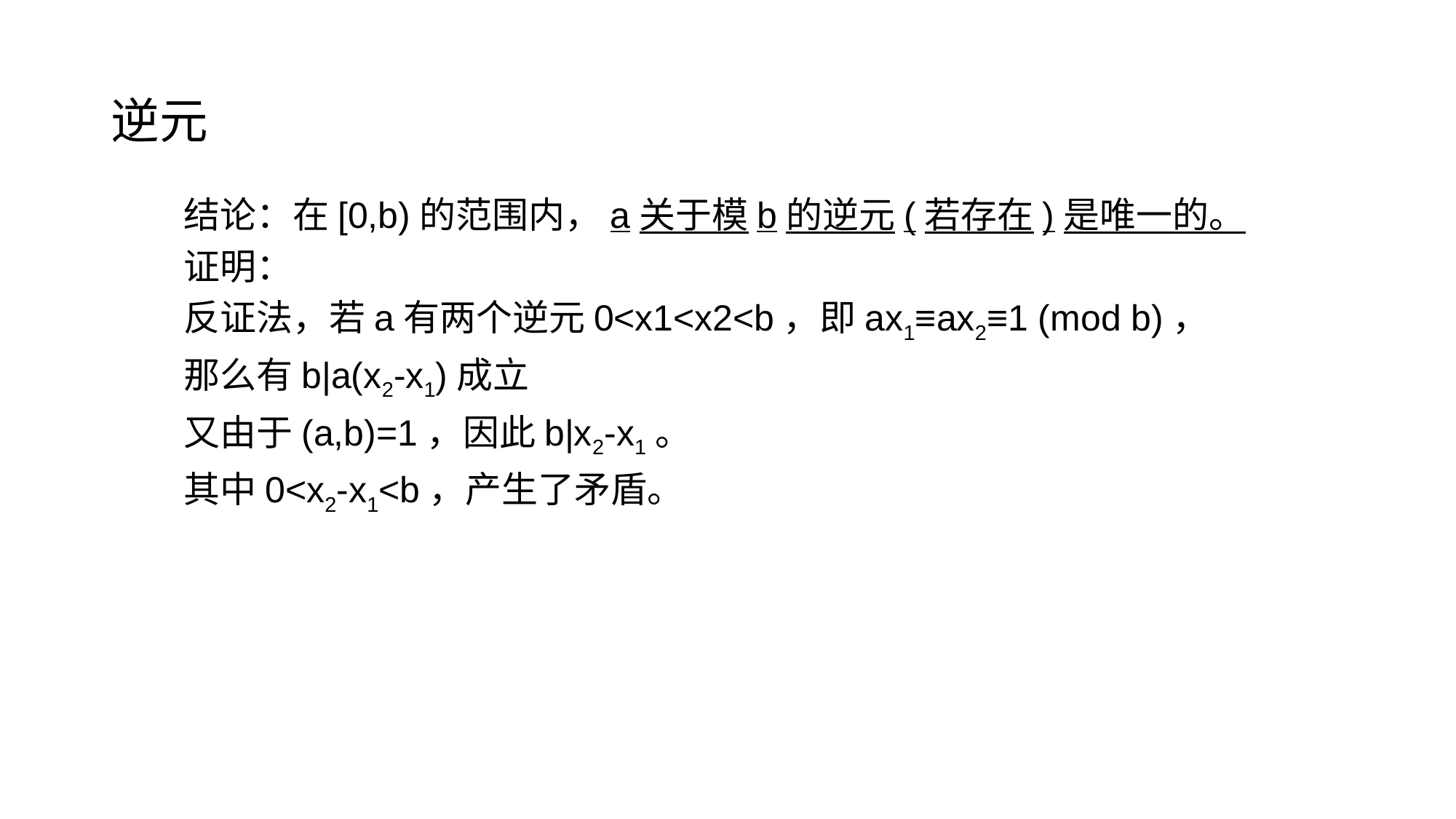

# 逆元
结论：在[0,b)的范围内，a关于模b的逆元(若存在)是唯一的。
证明：
反证法，若a有两个逆元0<x1<x2<b，即ax1≡ax2≡1 (mod b)，
那么有b|a(x2-x1)成立
又由于(a,b)=1，因此b|x2-x1。
其中0<x2-x1<b，产生了矛盾。